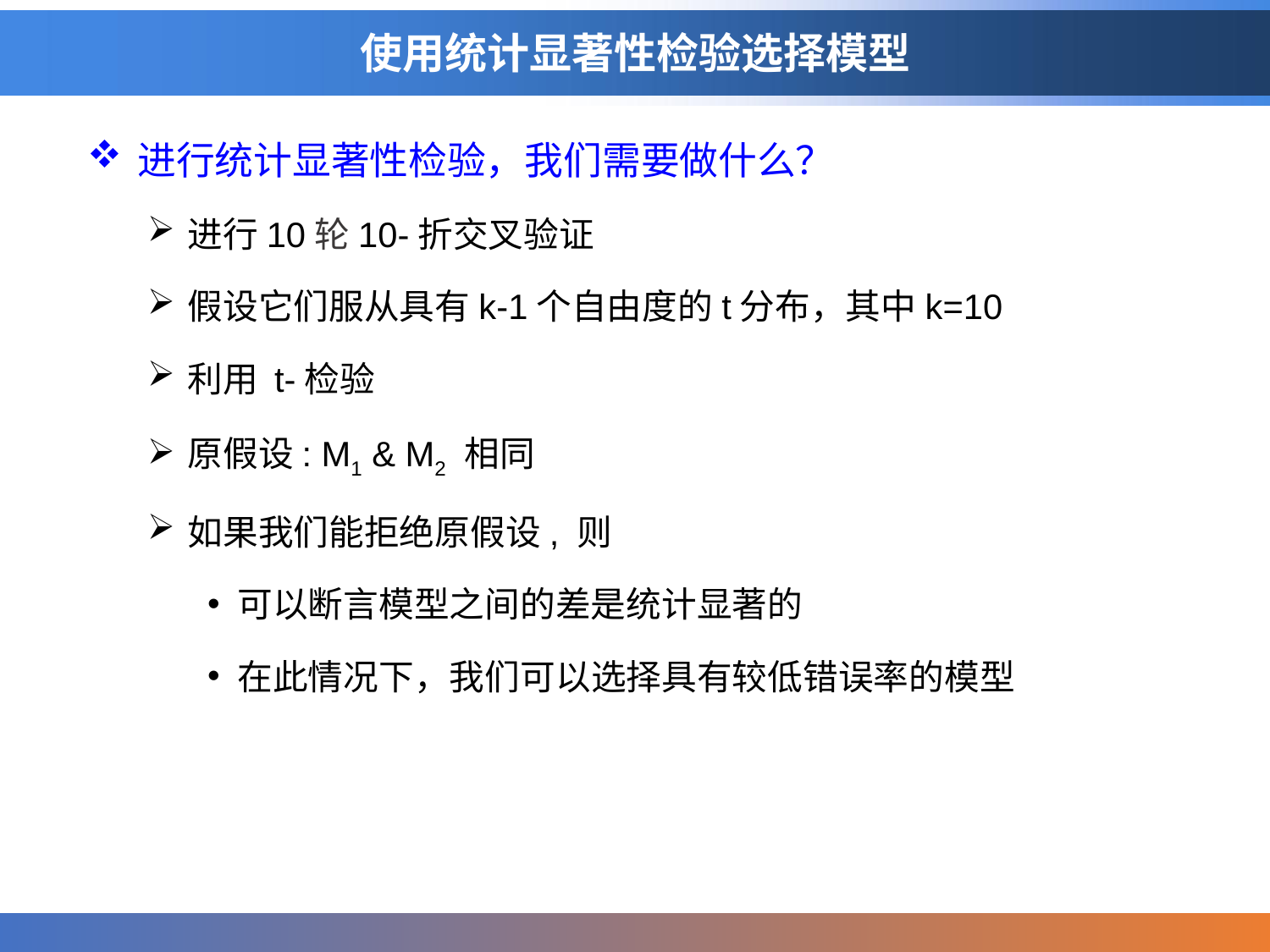

# 使用统计显著性检验选择模型
进行统计显著性检验，我们需要做什么？
进行10轮10-折交叉验证
假设它们服从具有k-1个自由度的t分布，其中k=10
利用 t-检验
原假设: M1 & M2 相同
如果我们能拒绝原假设, 则
可以断言模型之间的差是统计显著的
在此情况下，我们可以选择具有较低错误率的模型